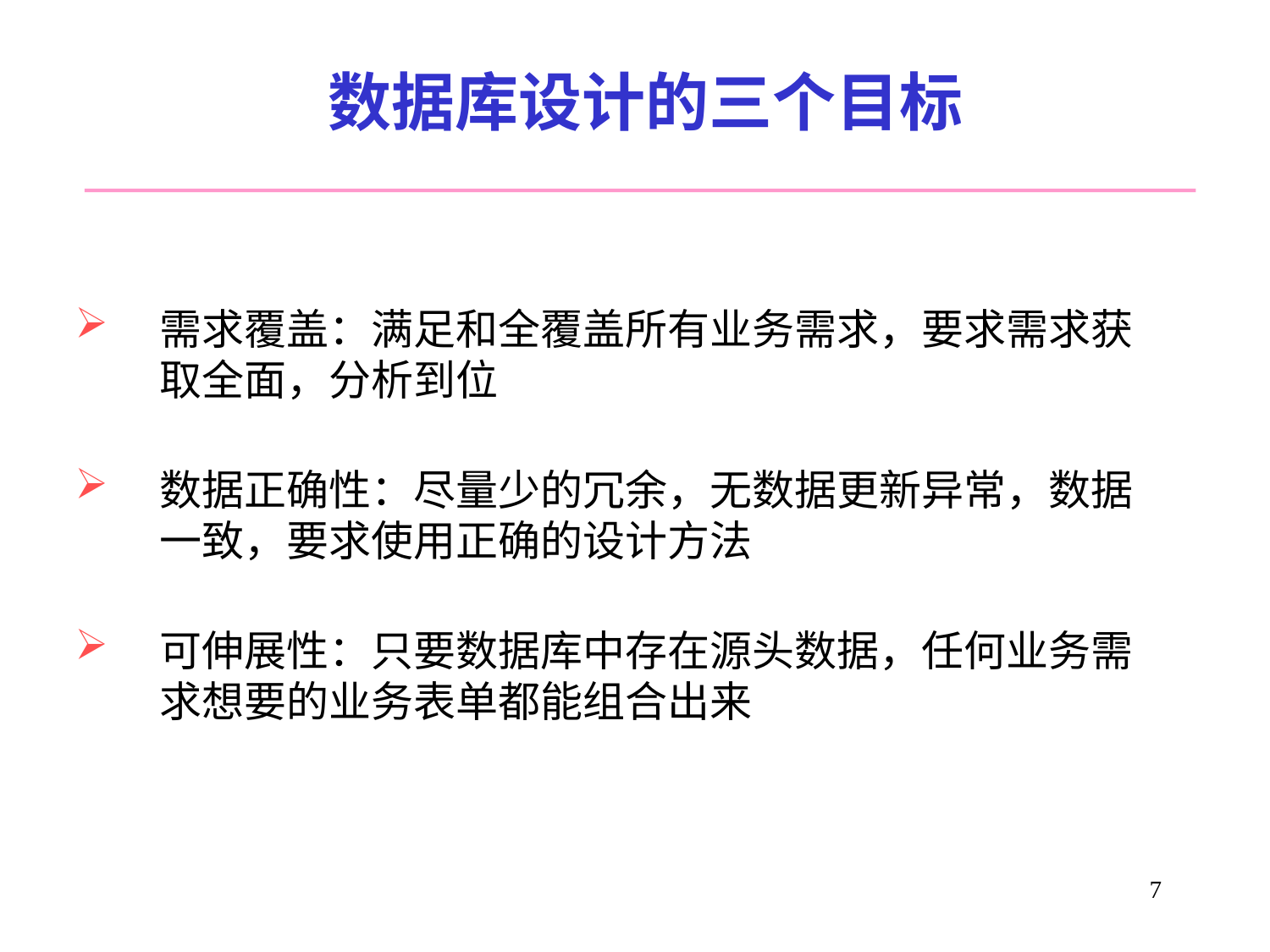

# 数据库设计的三个目标
需求覆盖：满足和全覆盖所有业务需求，要求需求获取全面，分析到位

数据正确性：尽量少的冗余，无数据更新异常，数据一致，要求使用正确的设计方法

可伸展性：只要数据库中存在源头数据，任何业务需求想要的业务表单都能组合出来
7